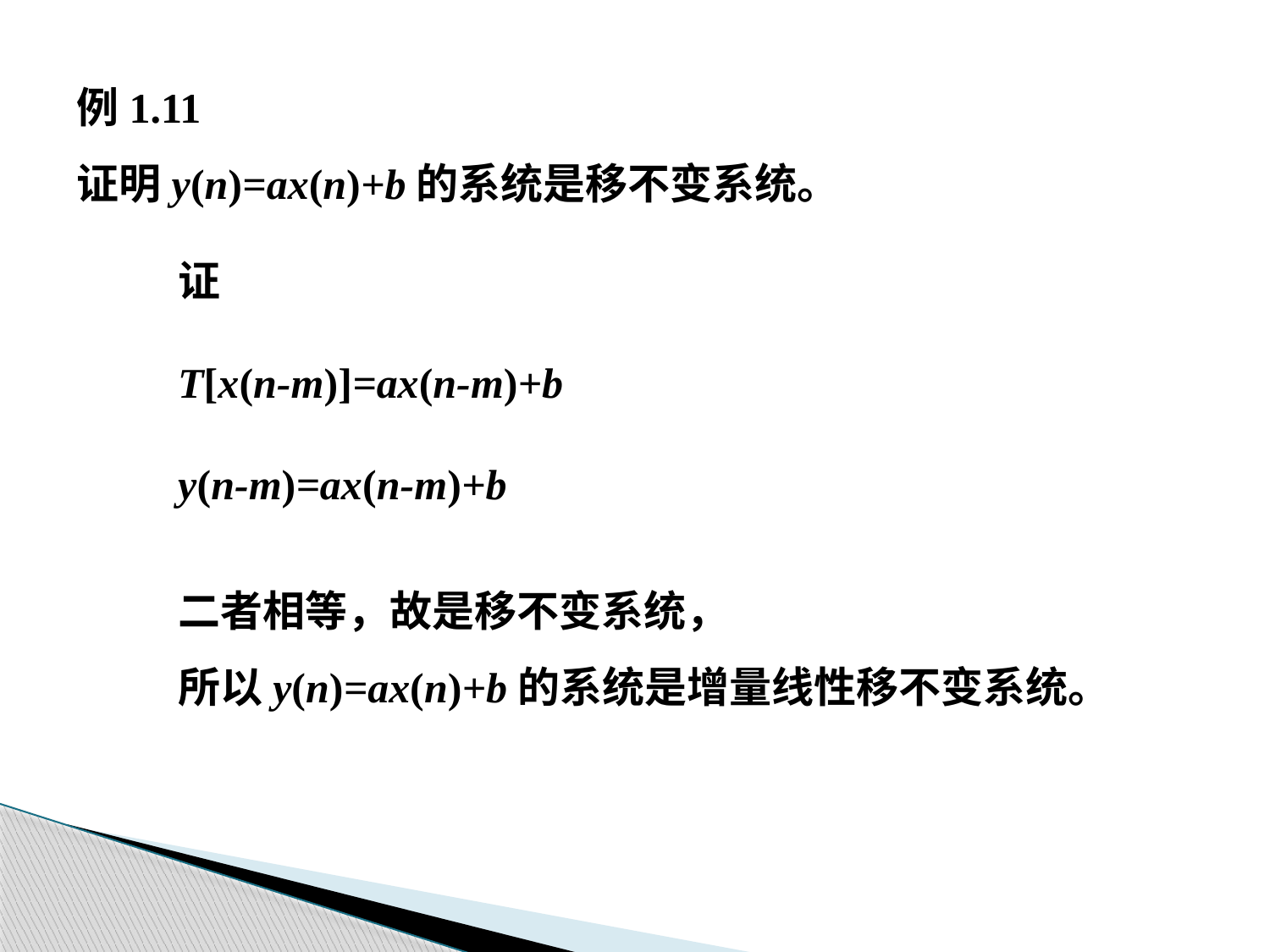

例1.11
证明y(n)=ax(n)+b的系统是移不变系统。
证

T[x(n-m)]=ax(n-m)+b

y(n-m)=ax(n-m)+b

二者相等，故是移不变系统，
所以y(n)=ax(n)+b的系统是增量线性移不变系统。